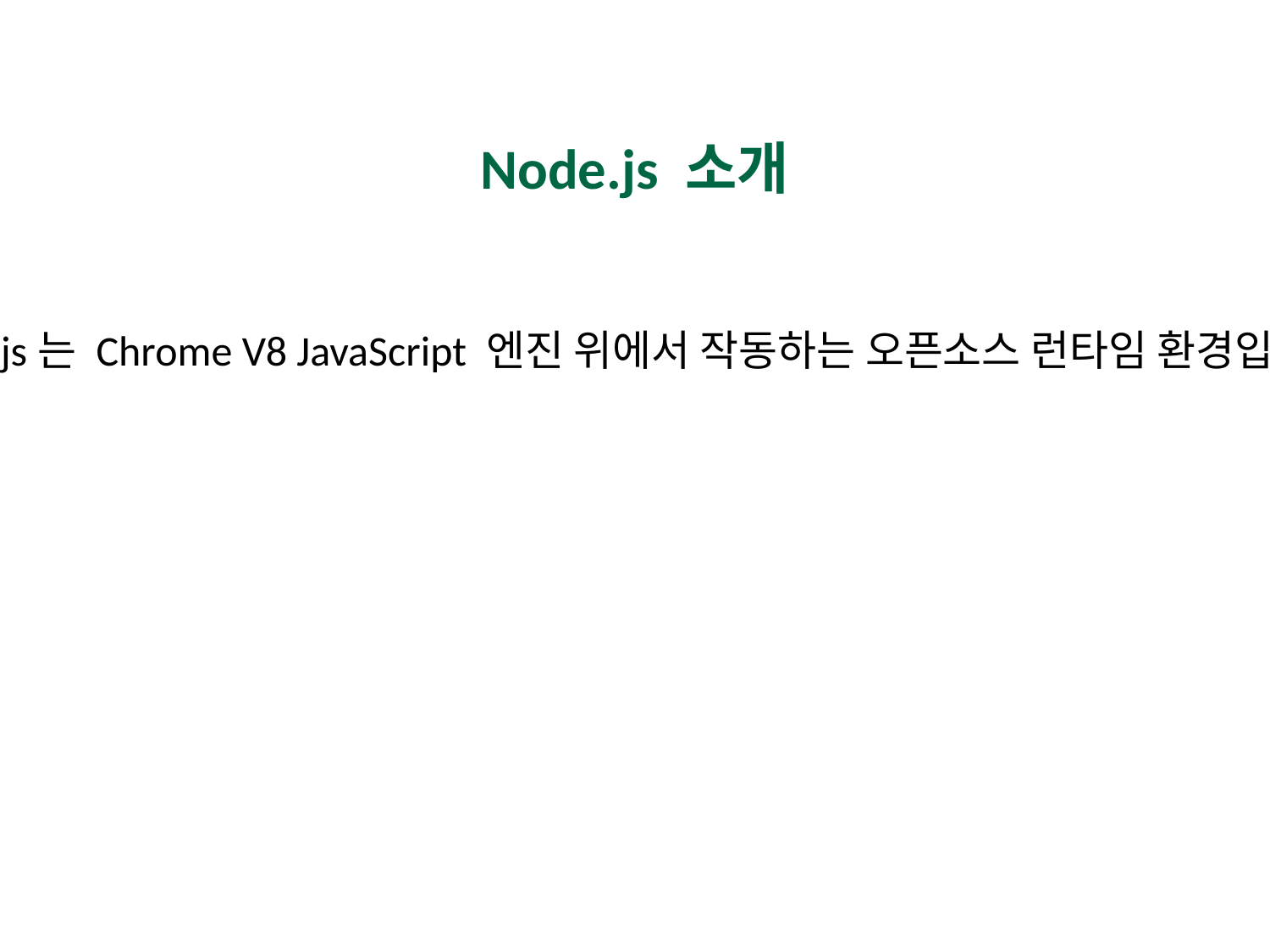

#
Node.js 소개
Node.js는 Chrome V8 JavaScript 엔진 위에서 작동하는 오픈소스 런타임 환경입니다.